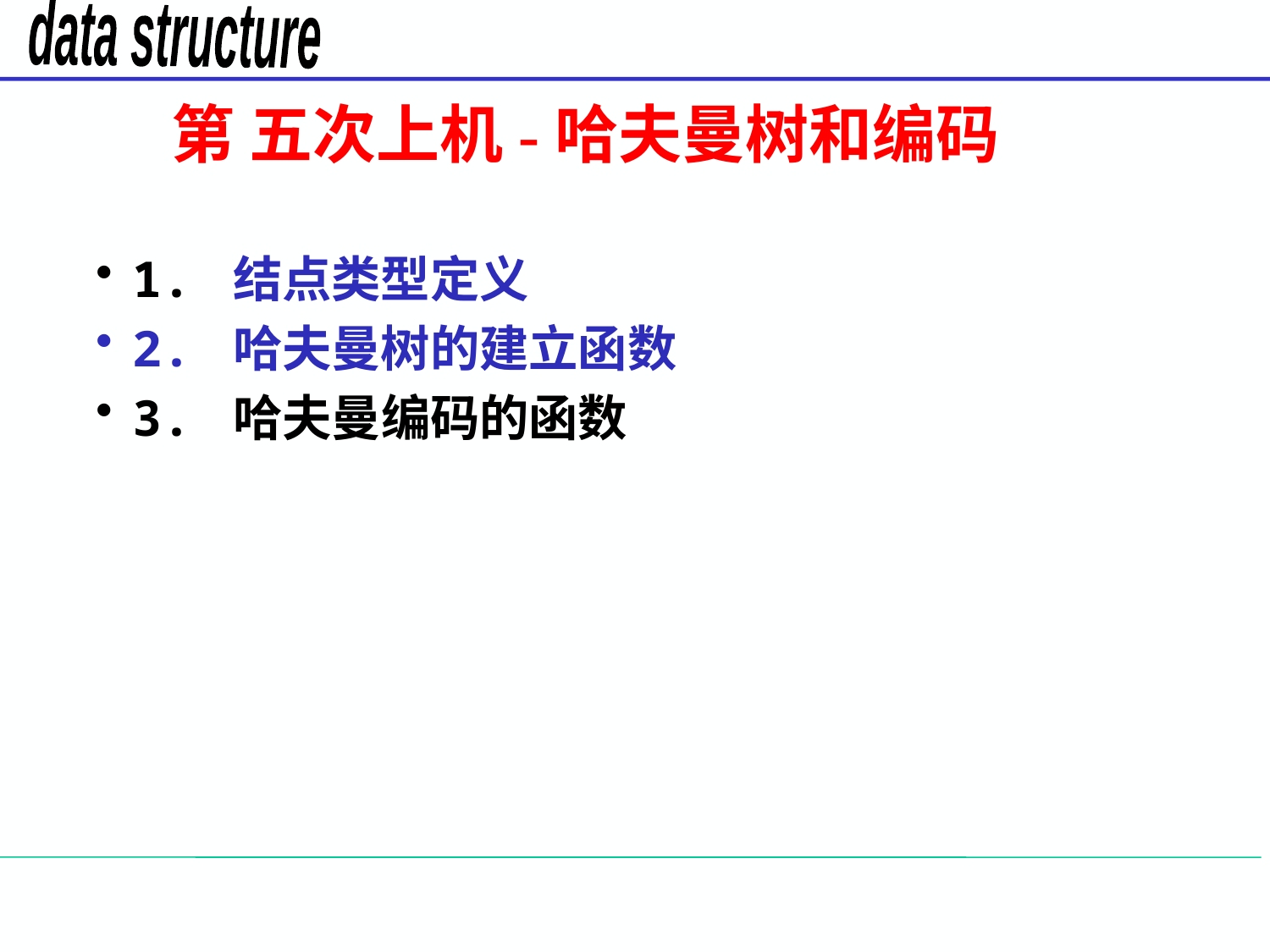

# 第 五次上机-哈夫曼树和编码
1. 结点类型定义
2. 哈夫曼树的建立函数
3. 哈夫曼编码的函数